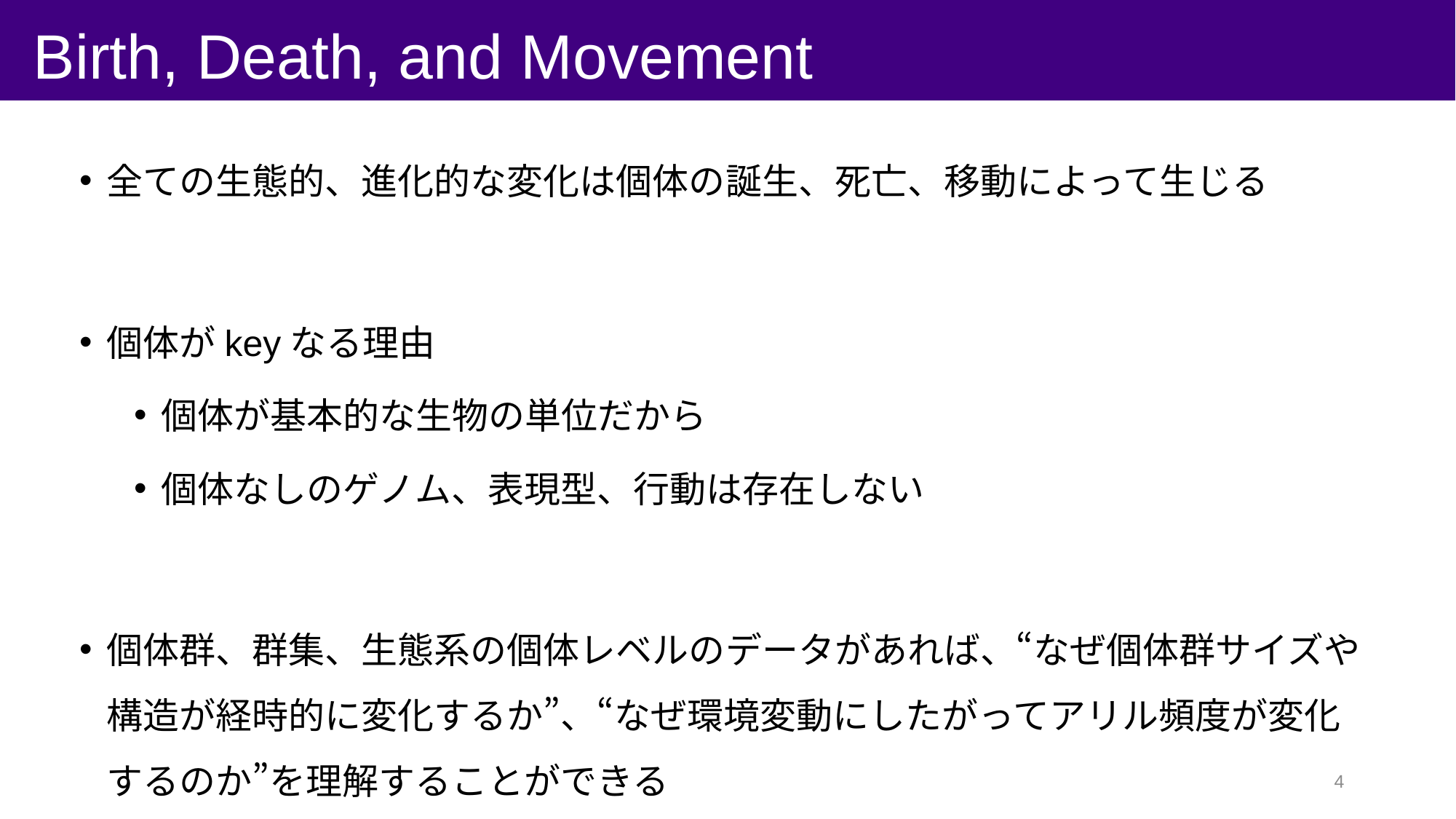

# Birth, Death, and Movement
全ての生態的、進化的な変化は個体の誕生、死亡、移動によって生じる

個体がkeyなる理由
個体が基本的な生物の単位だから
個体なしのゲノム、表現型、行動は存在しない

個体群、群集、生態系の個体レベルのデータがあれば、“なぜ個体群サイズや構造が経時的に変化するか”、“なぜ環境変動にしたがってアリル頻度が変化するのか”を理解することができる
4